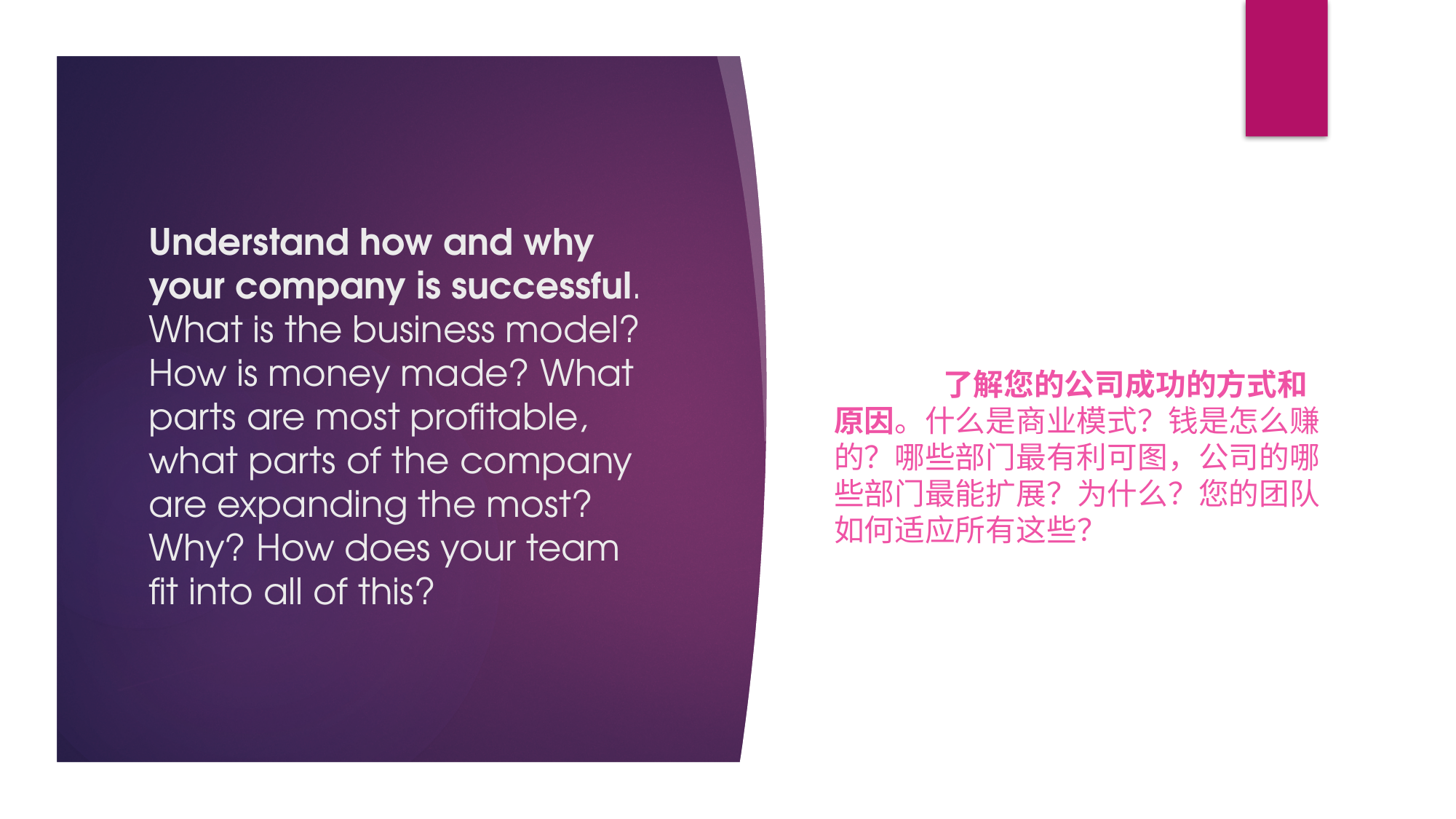

# Understand how and why your company is successful. What is the business model? How is money made? What parts are most profitable, what parts of the company are expanding the most? Why? How does your team fit into all of this?
	了解您的公司成功的方式和原因。什么是商业模式？钱是怎么赚的？哪些部门最有利可图，公司的哪些部门最能扩展？为什么？您的团队如何适应所有这些？